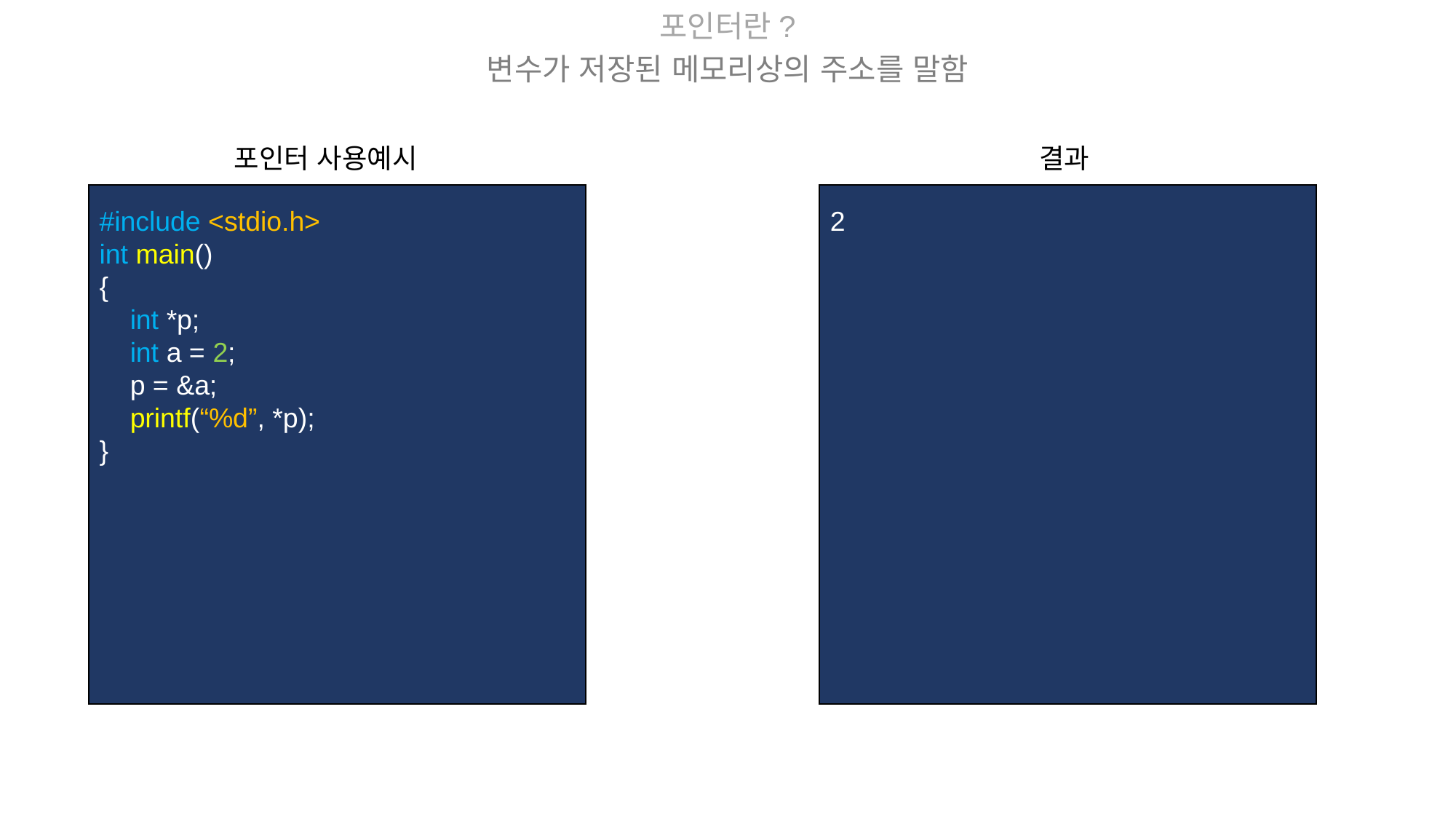

포인터란?
변수가 저장된 메모리상의 주소를 말함
포인터 사용예시
결과

#include <stdio.h>
int main()
{
    int *p;
    int a = 2;
    p = &a;
    printf(“%d”, *p);
}
2